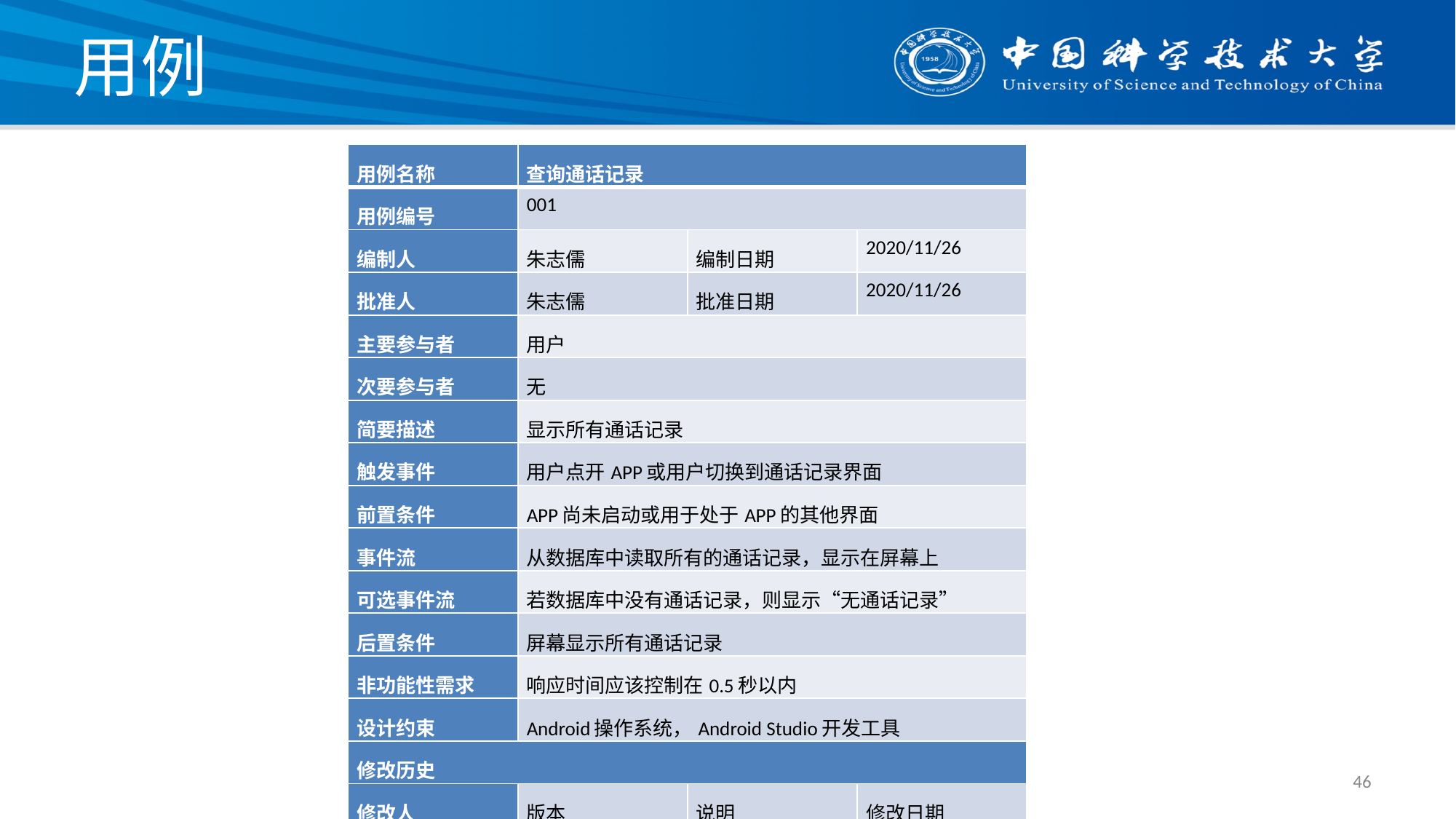

# 用例
| 用例名称 | 查询通话记录 |  |  |
| --- | --- | --- | --- |
| 用例编号 | 001 |  |  |
| 编制人 | 朱志儒 | 编制日期 | 2020/11/26 |
| 批准人 | 朱志儒 | 批准日期 | 2020/11/26 |
| 主要参与者 | 用户 |  |  |
| 次要参与者 | 无 |  |  |
| 简要描述 | 显示所有通话记录 |  |  |
| 触发事件 | 用户点开APP或用户切换到通话记录界面 |  |  |
| 前置条件 | APP尚未启动或用于处于APP的其他界面 |  |  |
| 事件流 | 从数据库中读取所有的通话记录，显示在屏幕上 |  |  |
| 可选事件流 | 若数据库中没有通话记录，则显示“无通话记录” |  |  |
| 后置条件 | 屏幕显示所有通话记录 |  |  |
| 非功能性需求 | 响应时间应该控制在0.5秒以内 |  |  |
| 设计约束 | Android操作系统，Android Studio开发工具 |  |  |
| 修改历史 |  |  |  |
| 修改人 | 版本 | 说明 | 修改日期 |
| 朱志儒 | V1 | 填写表格 | 2020/11/26 |
46